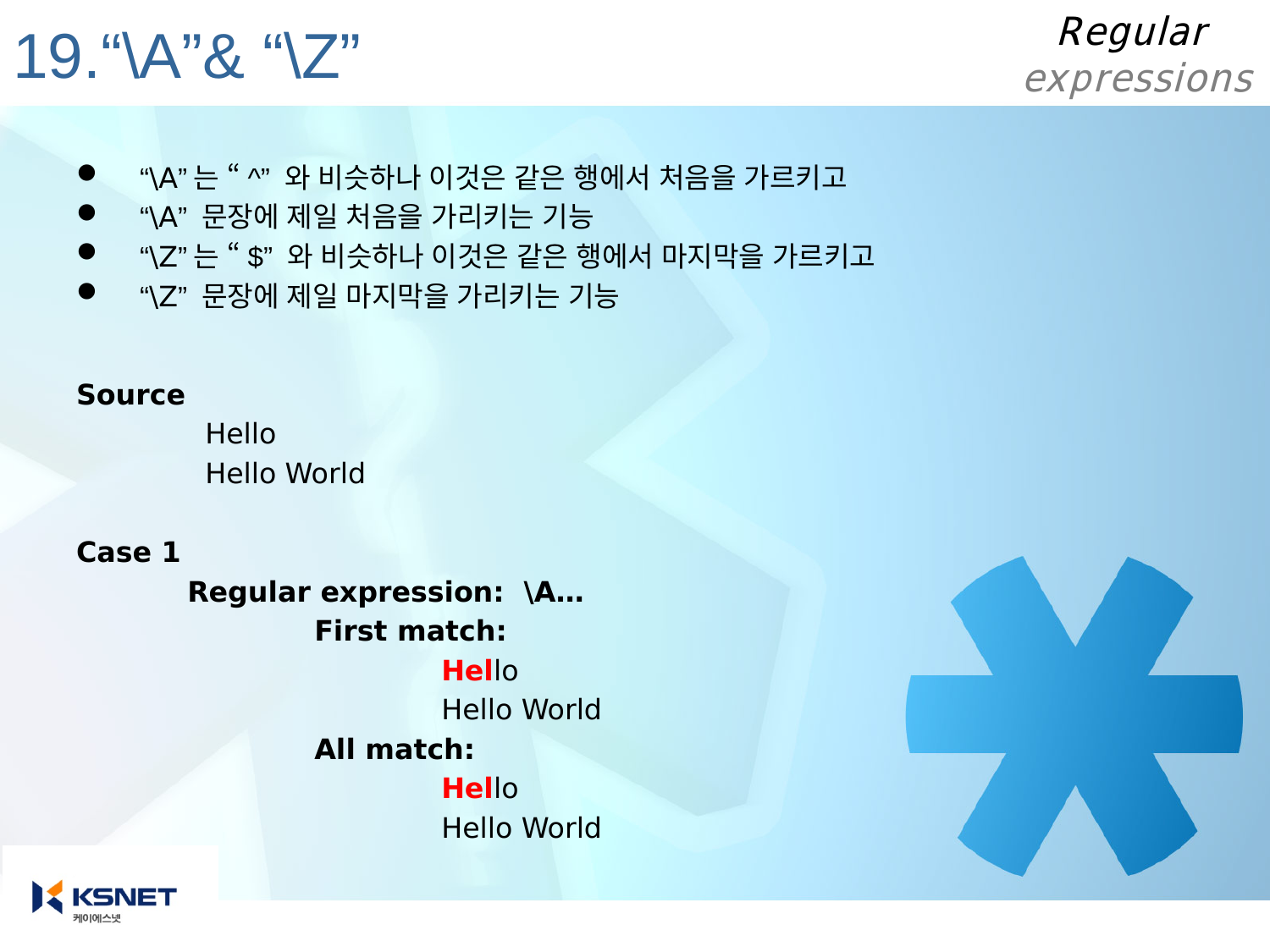

# 19.“\A”& “\Z”

“\A”는 “^” 와 비슷하나 이것은 같은 행에서 처음을 가르키고
“\A” 문장에 제일 처음을 가리키는 기능
“\Z”는 “$” 와 비슷하나 이것은 같은 행에서 마지막을 가르키고
“\Z” 문장에 제일 마지막을 가리키는 기능

Source
		  Hello
		  Hello World

Case 1
		Regular expression:  \A…
 			First match:
		  		Hello
		  		Hello World
			All match:
		  		Hello
		  		Hello World